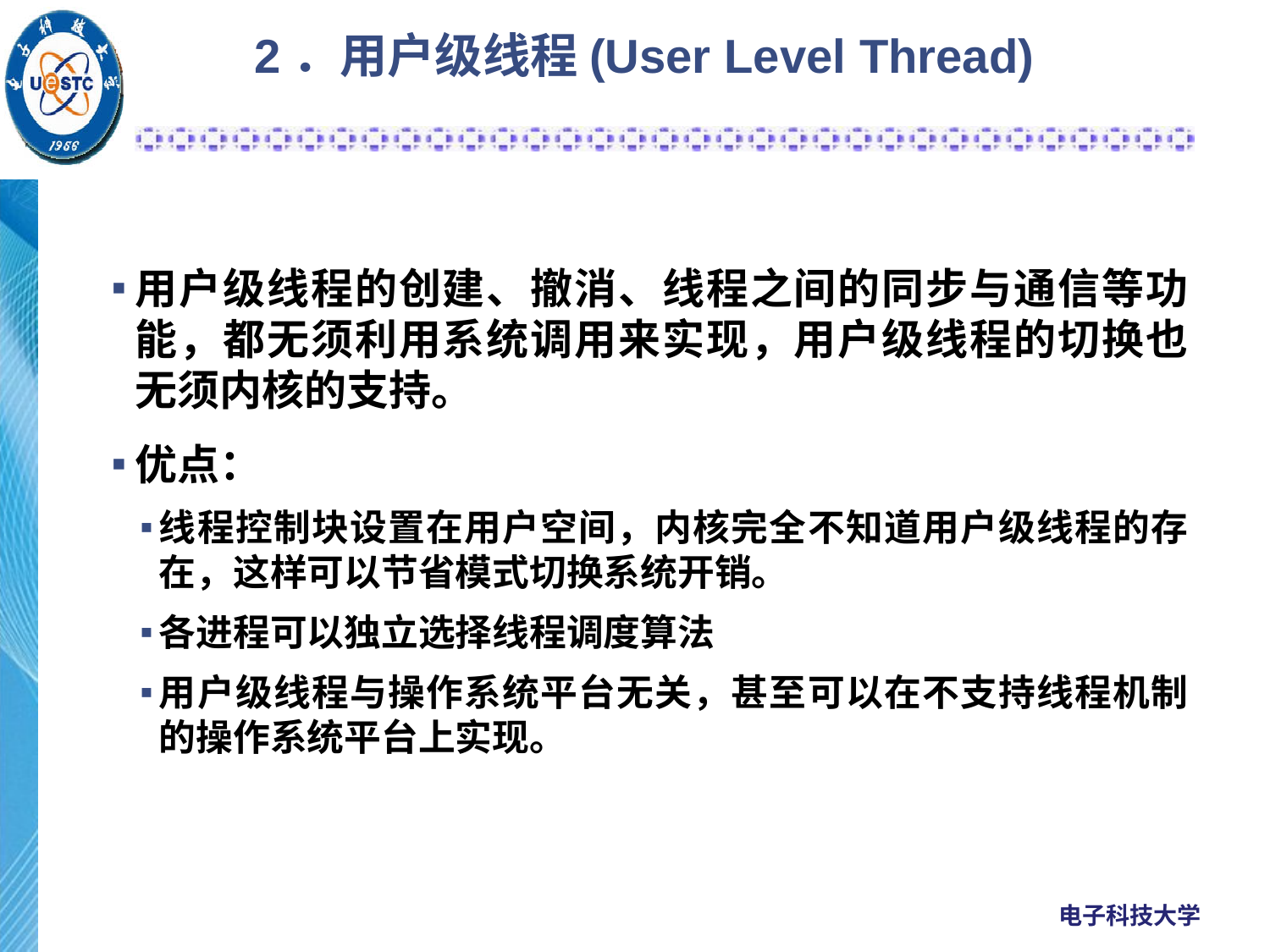

# 2．用户级线程(User Level Thread)
用户级线程的创建、撤消、线程之间的同步与通信等功能，都无须利用系统调用来实现，用户级线程的切换也无须内核的支持。
优点：
线程控制块设置在用户空间，内核完全不知道用户级线程的存在，这样可以节省模式切换系统开销。
各进程可以独立选择线程调度算法
用户级线程与操作系统平台无关，甚至可以在不支持线程机制的操作系统平台上实现。